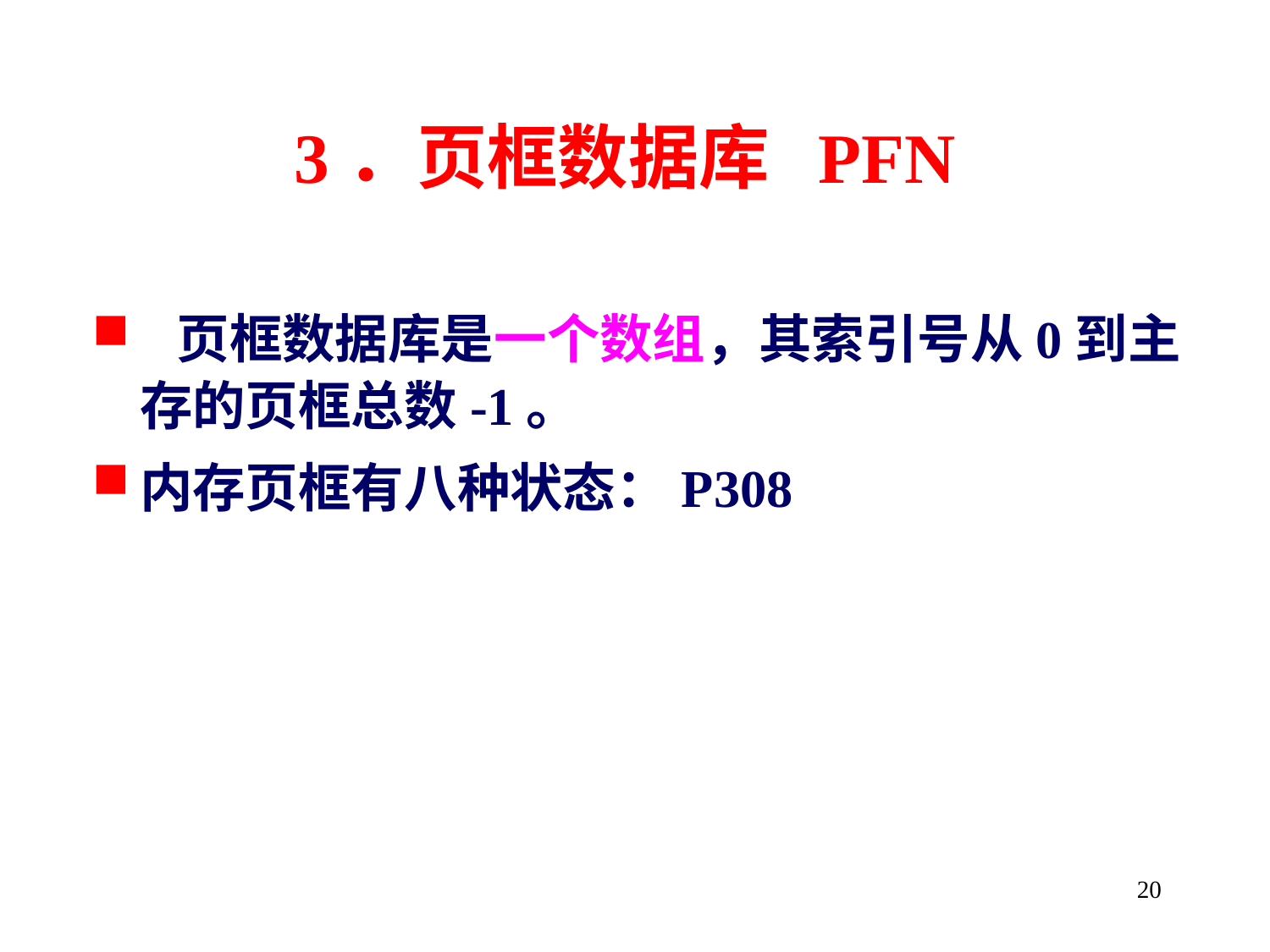

# 3．页框数据库  PFN
  页框数据库是一个数组，其索引号从0到主存的页框总数-1。
内存页框有八种状态：P308

20